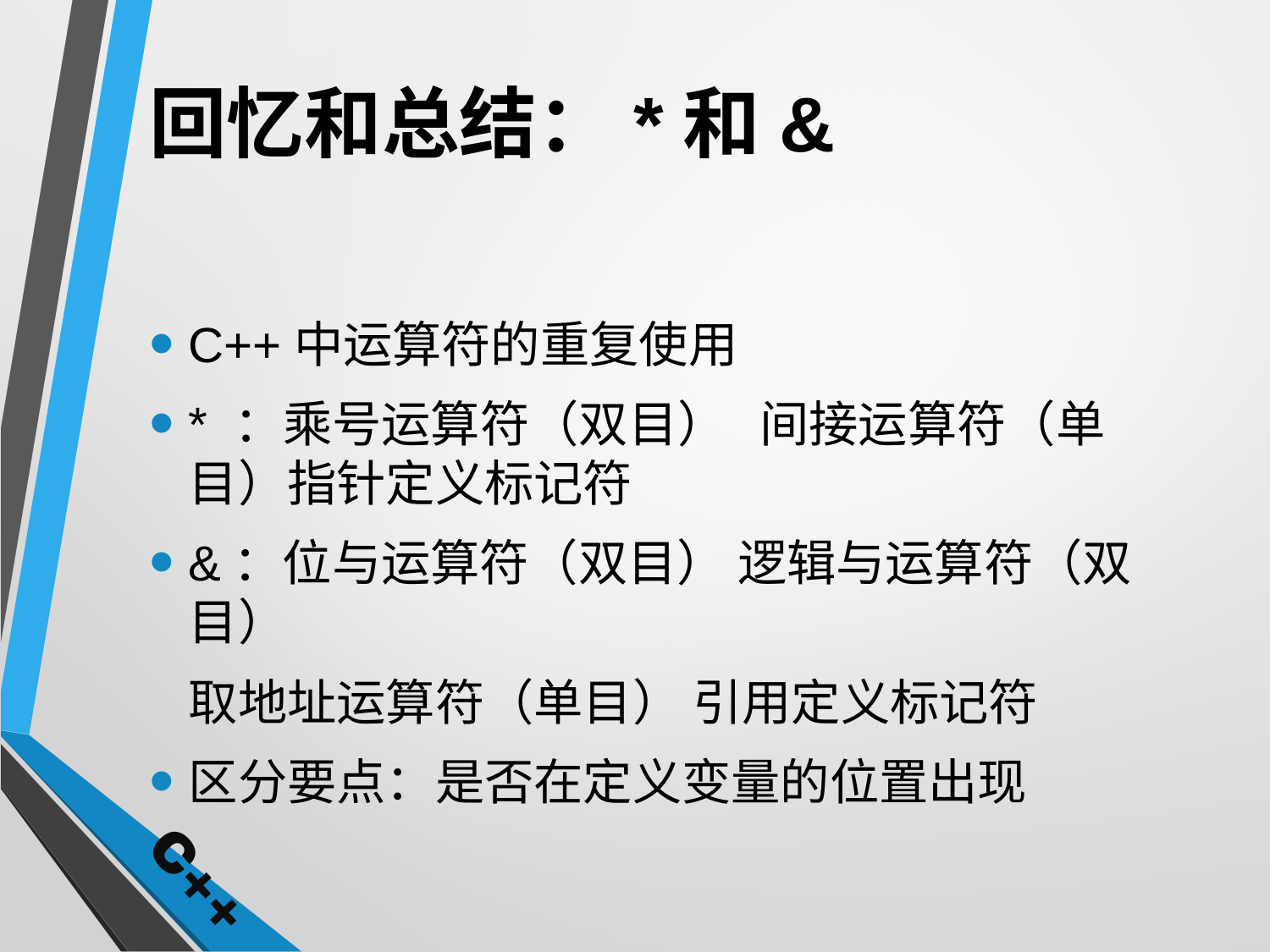

# 回忆和总结：*和&
C++中运算符的重复使用
* ：乘号运算符（双目）   间接运算符（单目）指针定义标记符
&：位与运算符（双目） 逻辑与运算符（双目）
	取地址运算符（单目） 引用定义标记符
区分要点：是否在定义变量的位置出现